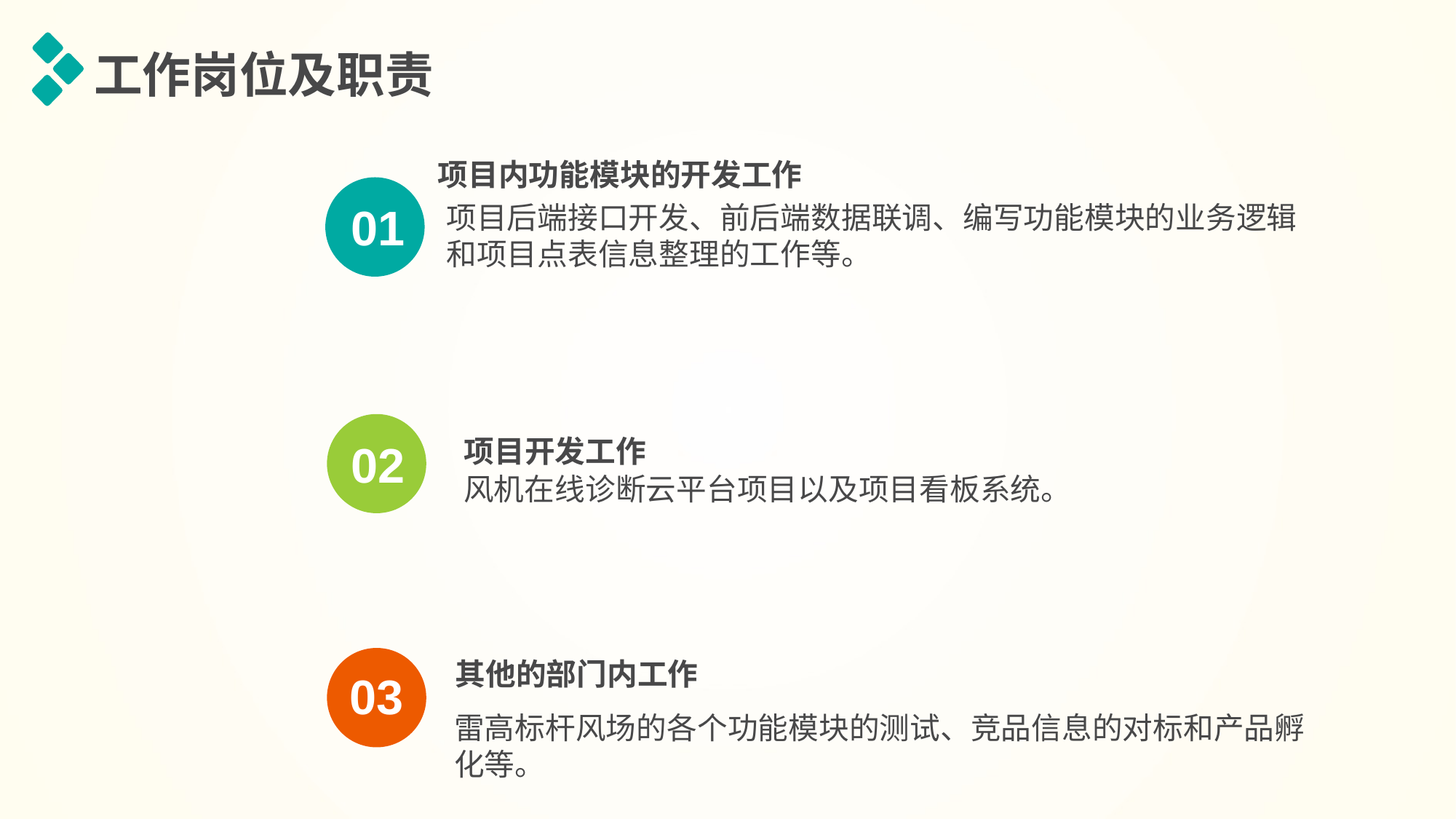

工作岗位及职责

项目内功能模块的开发工作

01
项目后端接口开发、前后端数据联调、编写功能模块的业务逻辑和项目点表信息整理的工作等。

项目开发工作
02
风机在线诊断云平台项目以及项目看板系统。

其他的部门内工作
03
雷高标杆风场的各个功能模块的测试、竞品信息的对标和产品孵化等。